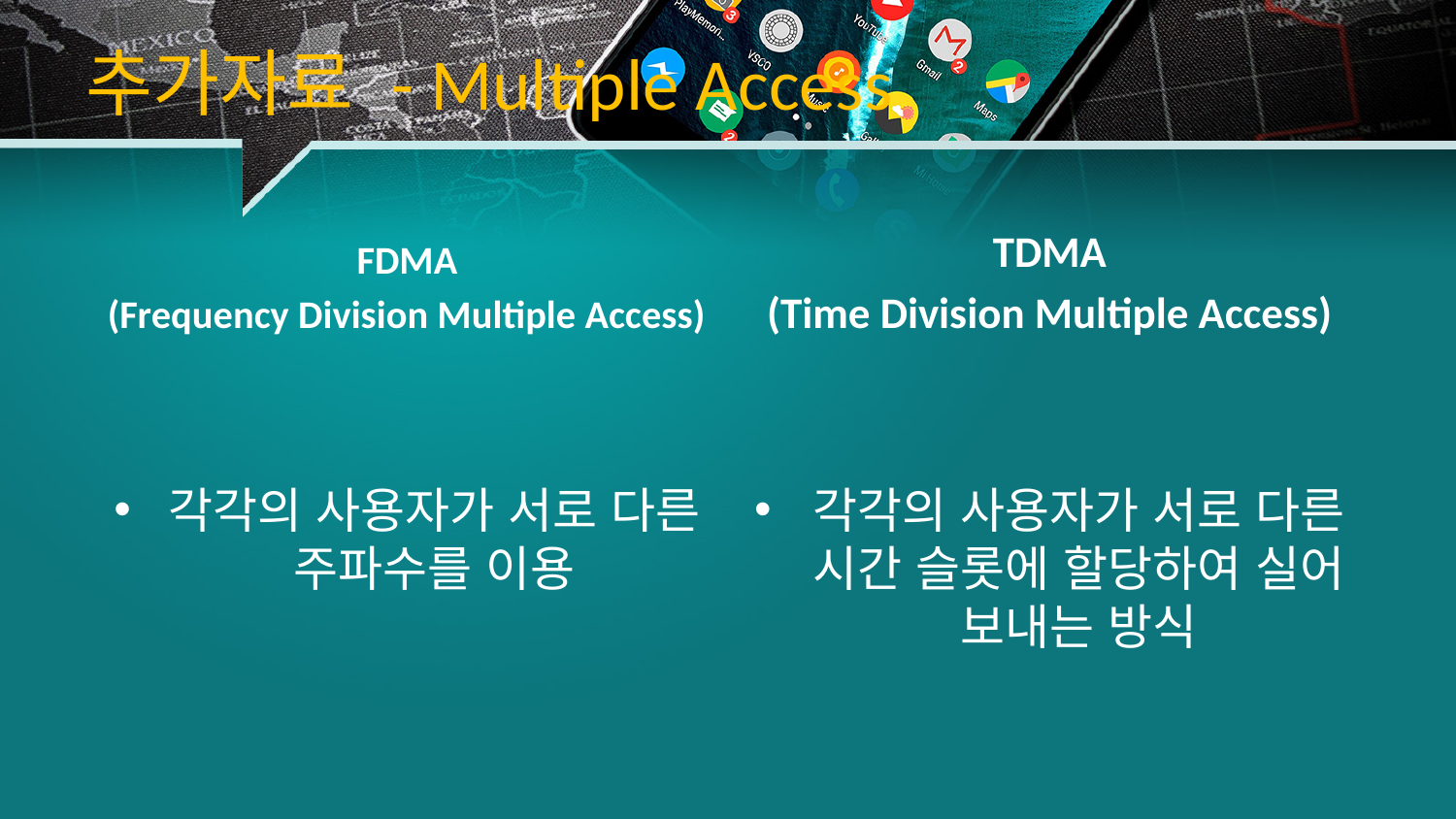

# 추가자료 - Multiple Access
FDMA
(Frequency Division Multiple Access)
TDMA
(Time Division Multiple Access)

각각의 사용자가 서로 다른 주파수를 이용

각각의 사용자가 서로 다른 시간 슬롯에 할당하여 실어 보내는 방식